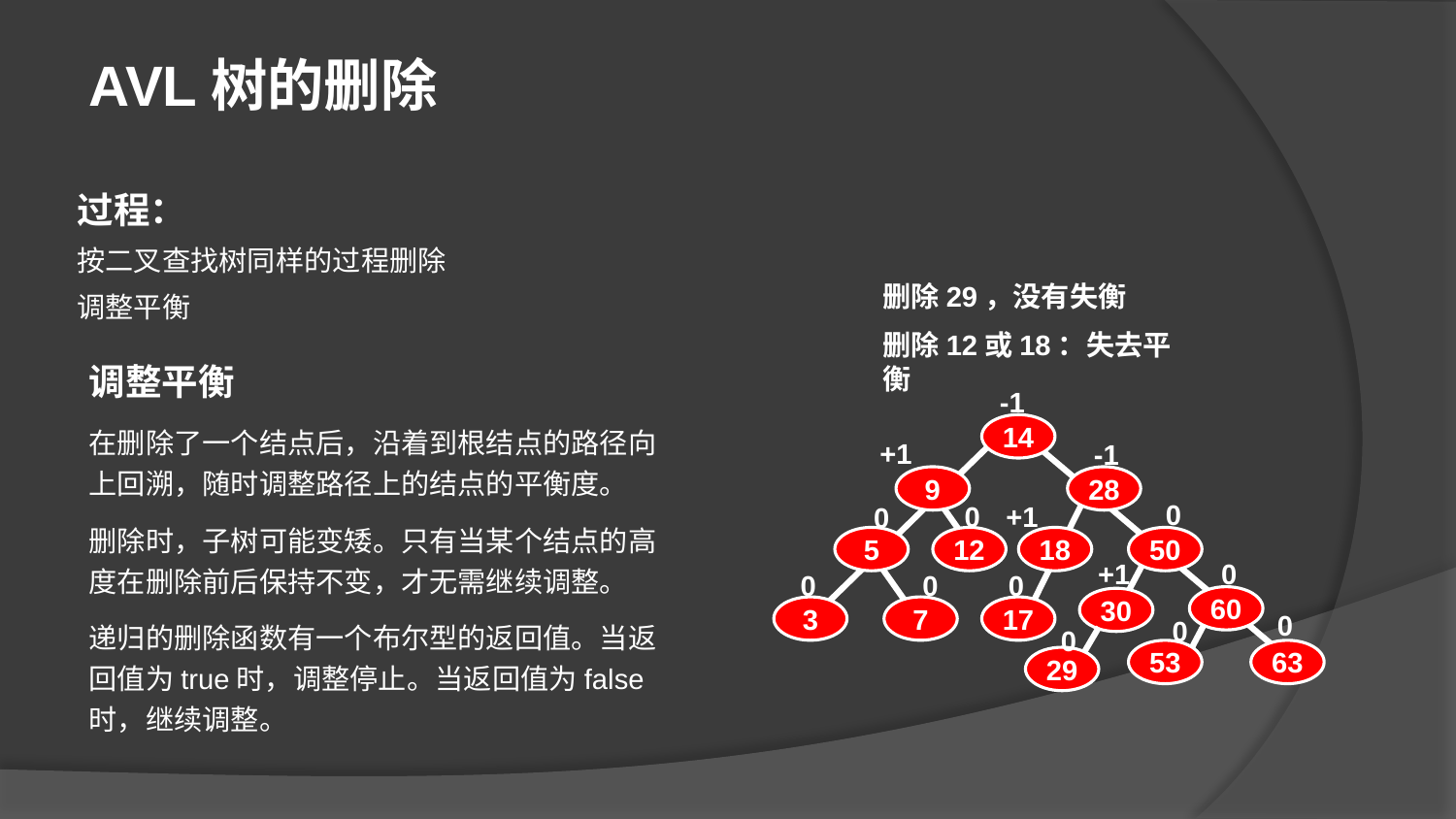

AVL树的删除
过程：
按二叉查找树同样的过程删除
调整平衡
删除29，没有失衡
删除12或18：失去平衡
-1
14
+1
-1

9
28

0
0
+1
0

5
12
18
50

+1
0

0
0
0
60
30
3
7
17
0

0
0

29
53
63
调整平衡
在删除了一个结点后，沿着到根结点的路径向上回溯，随时调整路径上的结点的平衡度。
删除时，子树可能变矮。只有当某个结点的高度在删除前后保持不变，才无需继续调整。
递归的删除函数有一个布尔型的返回值。当返回值为true时，调整停止。当返回值为false时，继续调整。